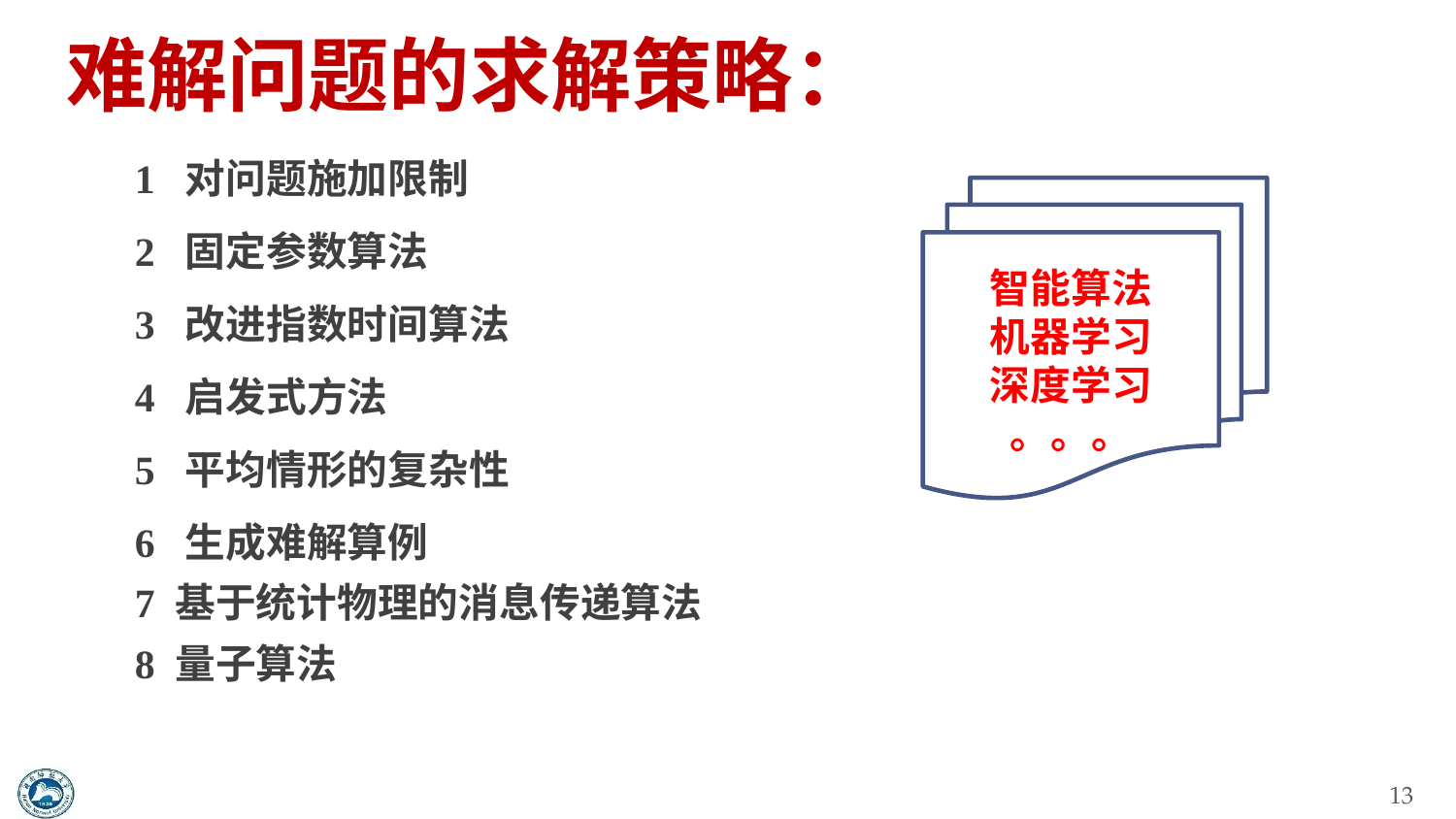

# 难解问题的求解策略：
1  对问题施加限制
2  固定参数算法
3  改进指数时间算法
4  启发式方法
5  平均情形的复杂性
6  生成难解算例
7 基于统计物理的消息传递算法
8 量子算法

智能算法
机器学习
深度学习
。。。
13